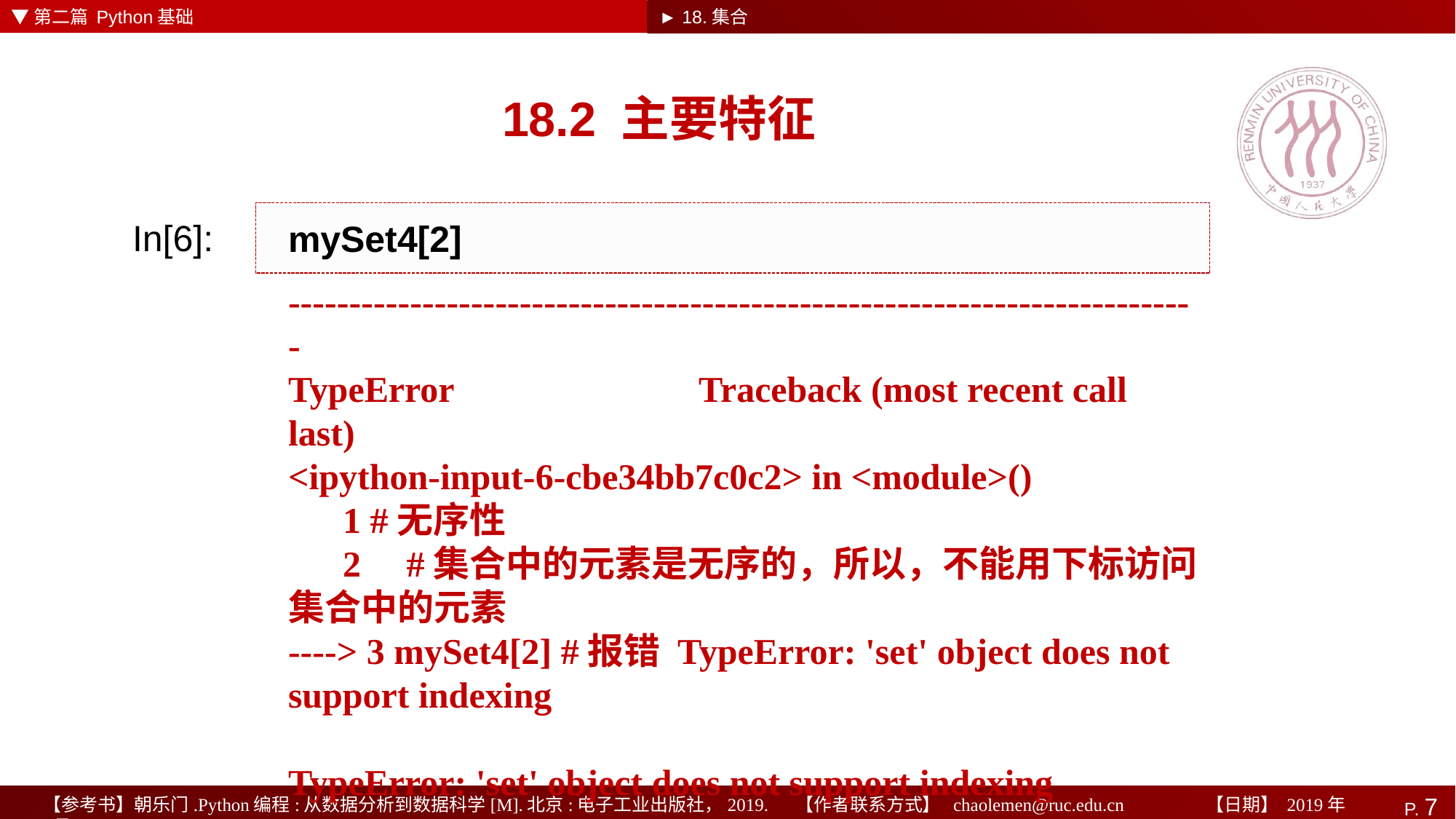

▼第二篇 Python基础
► 18.集合
# 18.2 主要特征
mySet4[2]
In[6]:
---------------------------------------------------------------------------
TypeError                           Traceback (most recent call last)
<ipython-input-6-cbe34bb7c0c2> in <module>()
      1 #无序性
      2     #集合中的元素是无序的，所以，不能用下标访问集合中的元素
----> 3 mySet4[2] #报错 TypeError: 'set' object does not support indexing

TypeError: 'set' object does not support indexing